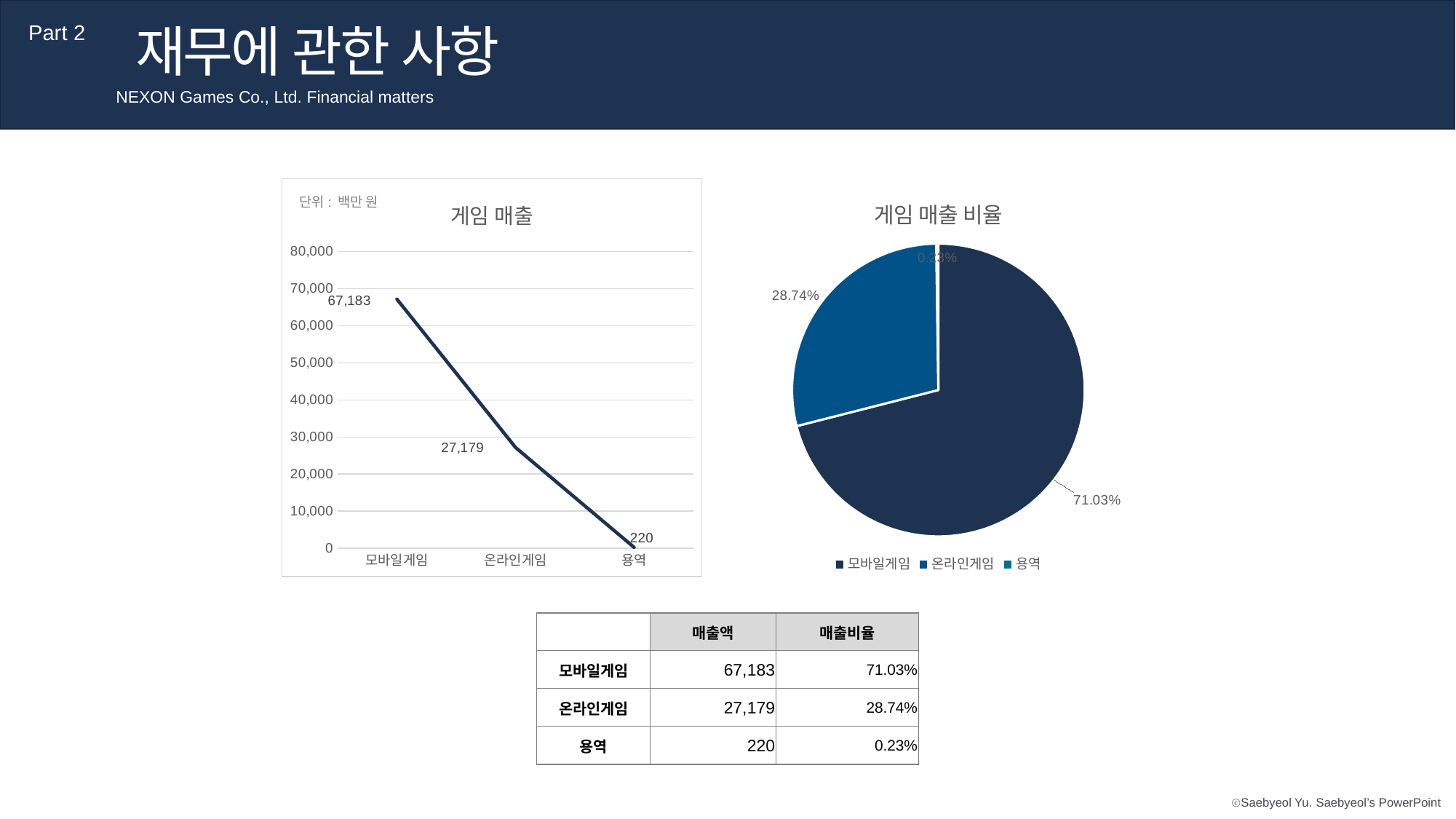

재무에 관한 사항
Part 2
NEXON Games Co., Ltd. Financial matters

[unsupported chart]

### Chart: 게임 매출

| Category | 매출액 |
|---|---|
| 모바일게임 | 67183232.0 |
| 온라인게임 | 27178622.0 |
| 용역 | 220000.0 |
|  | 매출액 | 매출비율 |
| --- | --- | --- |
| 모바일게임 | 67,183 | 71.03% |
| 온라인게임 | 27,179 | 28.74% |
| 용역 | 220 | 0.23% |